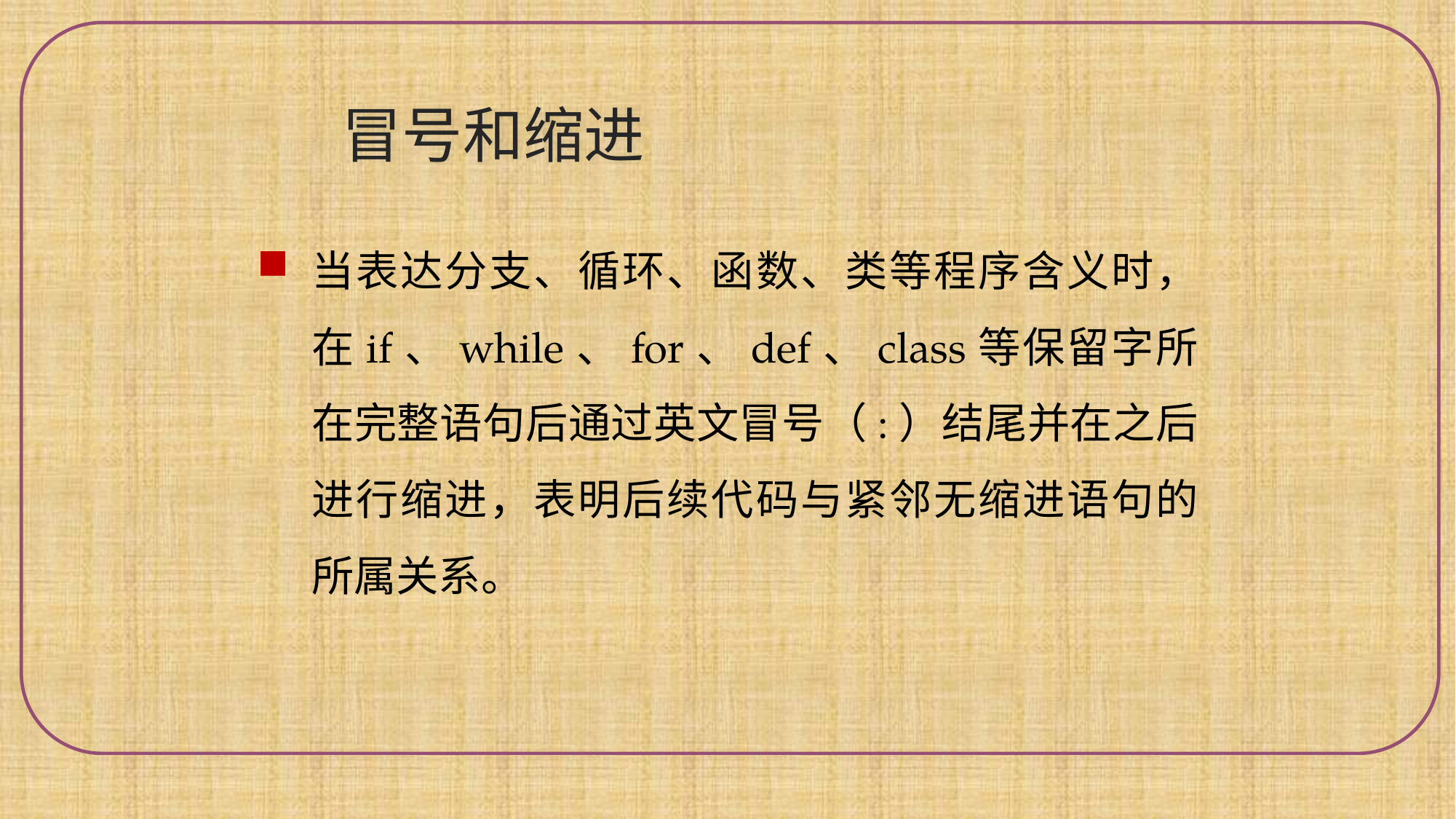

冒号和缩进
当表达分支、循环、函数、类等程序含义时，在if、while、for、def、class等保留字所在完整语句后通过英文冒号（:）结尾并在之后进行缩进，表明后续代码与紧邻无缩进语句的所属关系。